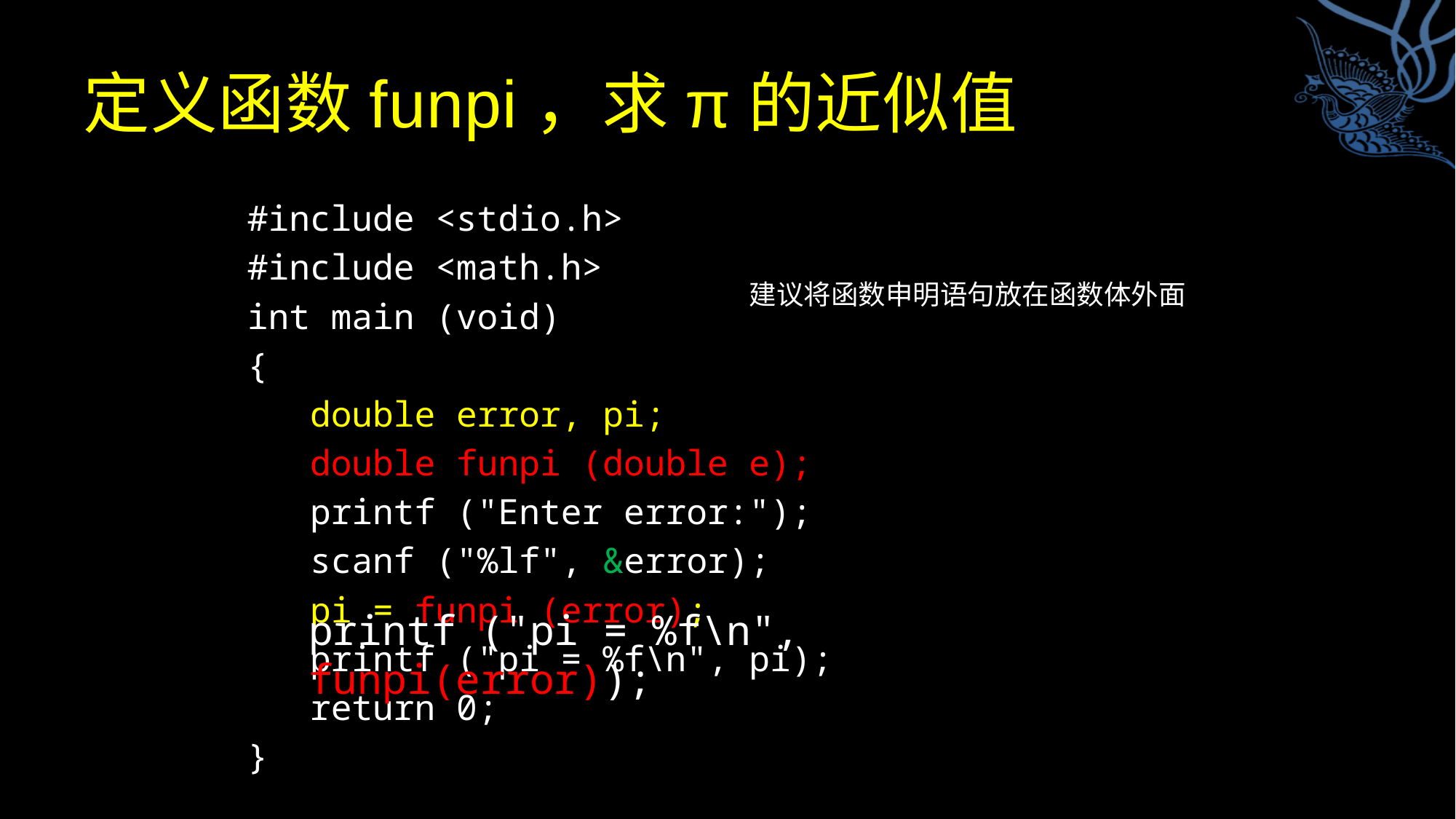

# 定义函数funpi，求π的近似值
#include <stdio.h>
#include <math.h>
int main (void)
{
   double error, pi;
   double funpi (double e);
   printf ("Enter error:");
   scanf ("%lf", &error);
   pi = funpi (error);
   printf ("pi = %f\n", pi);
   return 0;
}
建议将函数申明语句放在函数体外面
printf ("pi = %f\n", funpi(error));